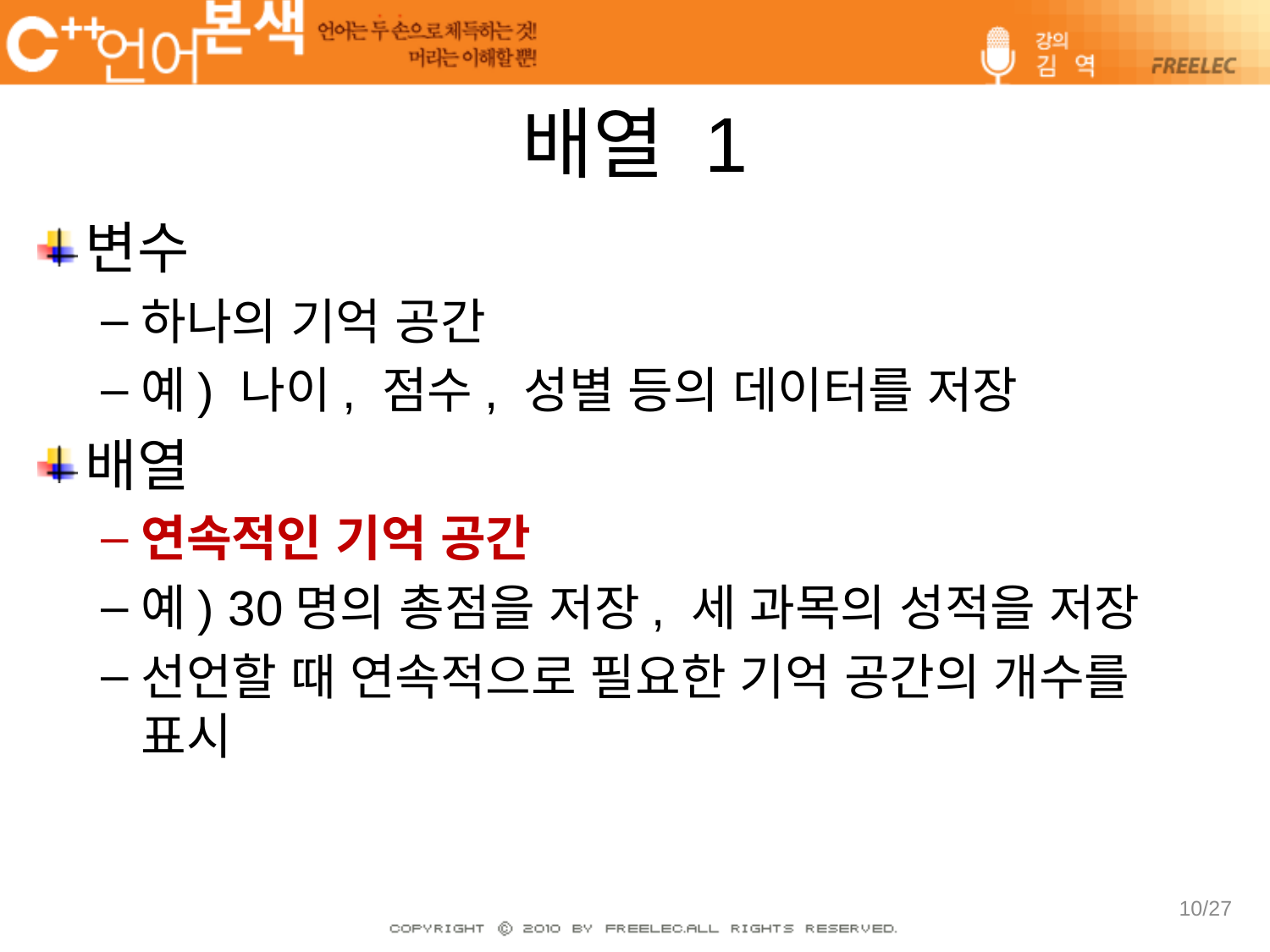

# 배열 1
변수
하나의 기억 공간
예) 나이, 점수, 성별 등의 데이터를 저장
배열
연속적인 기억 공간
예) 30명의 총점을 저장, 세 과목의 성적을 저장
선언할 때 연속적으로 필요한 기억 공간의 개수를 표시
10/27